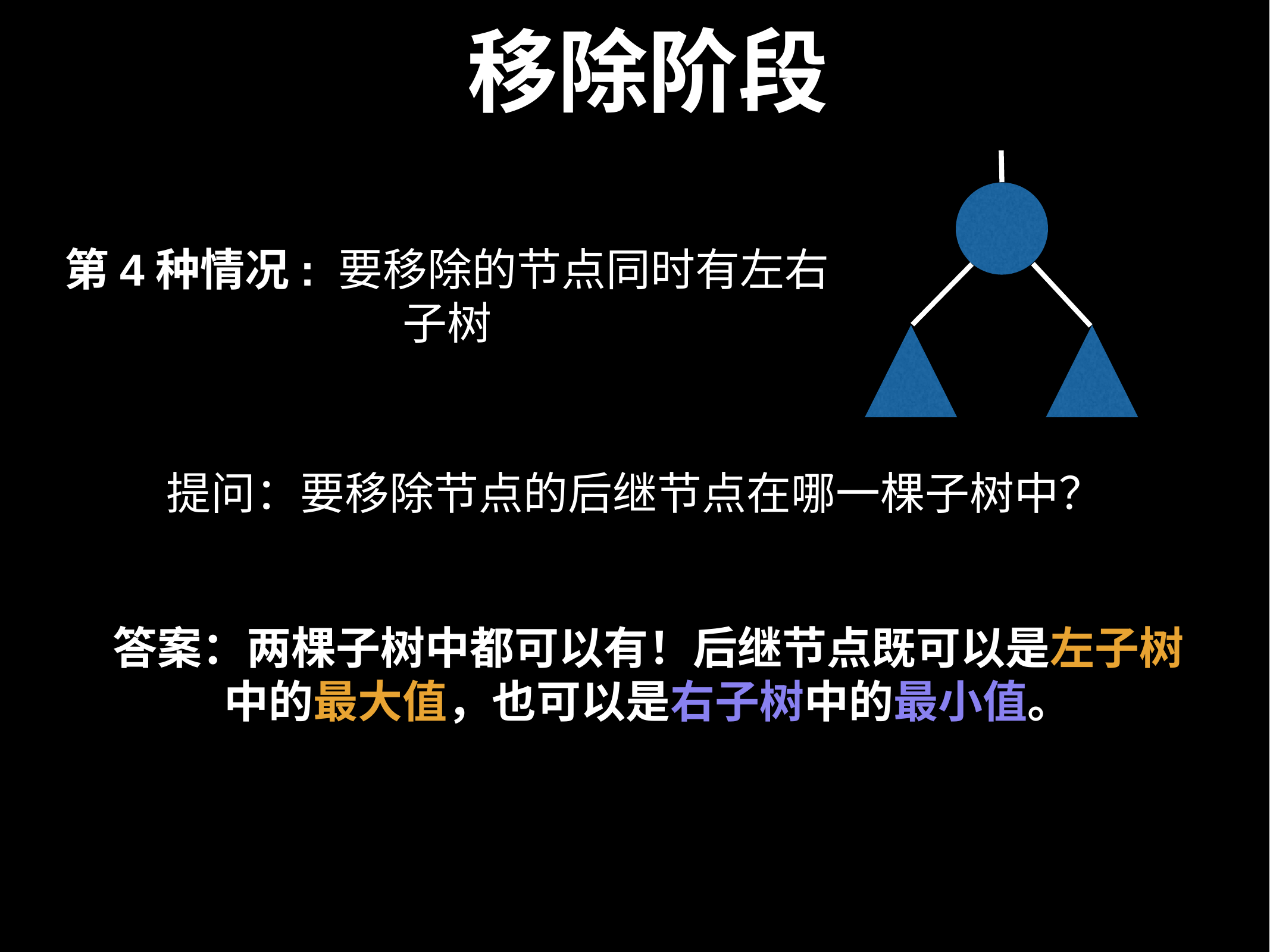

# 移除阶段

第4种情况: 要移除的节点同时有左右子树

提问：要移除节点的后继节点在哪一棵子树中？
答案：两棵子树中都可以有！后继节点既可以是左子树中的最大值，也可以是右子树中的最小值。